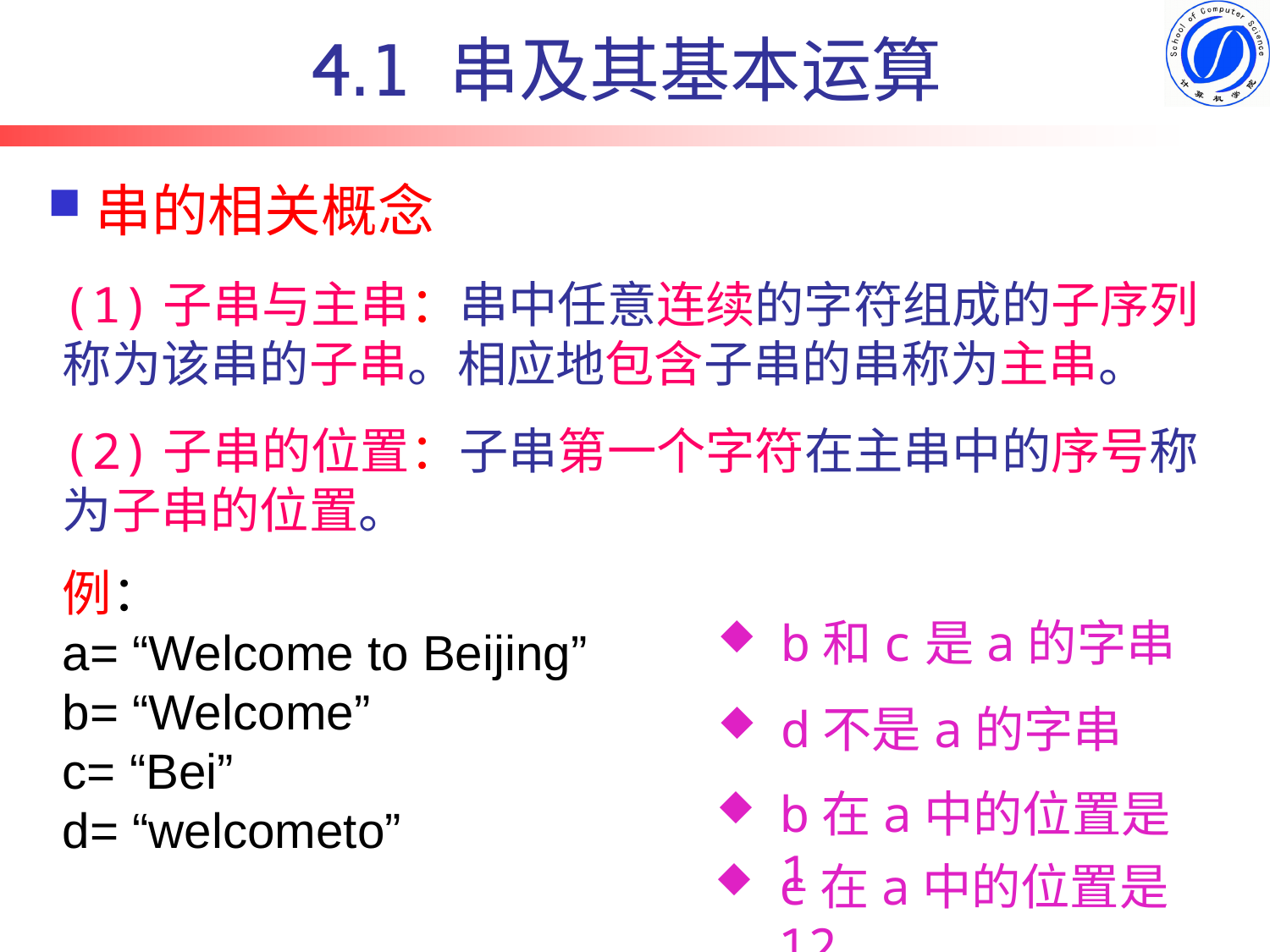

# 4.1 串及其基本运算
串的相关概念
(1)子串与主串：串中任意连续的字符组成的子序列称为该串的子串。相应地包含子串的串称为主串。
(2)子串的位置：子串第一个字符在主串中的序号称为子串的位置。
例：
a= “Welcome to Beijing”
b= “Welcome”
c= “Bei”
d= “welcometo”
b和c是a的字串
d不是a的字串
b在a中的位置是1
c在a中的位置是12